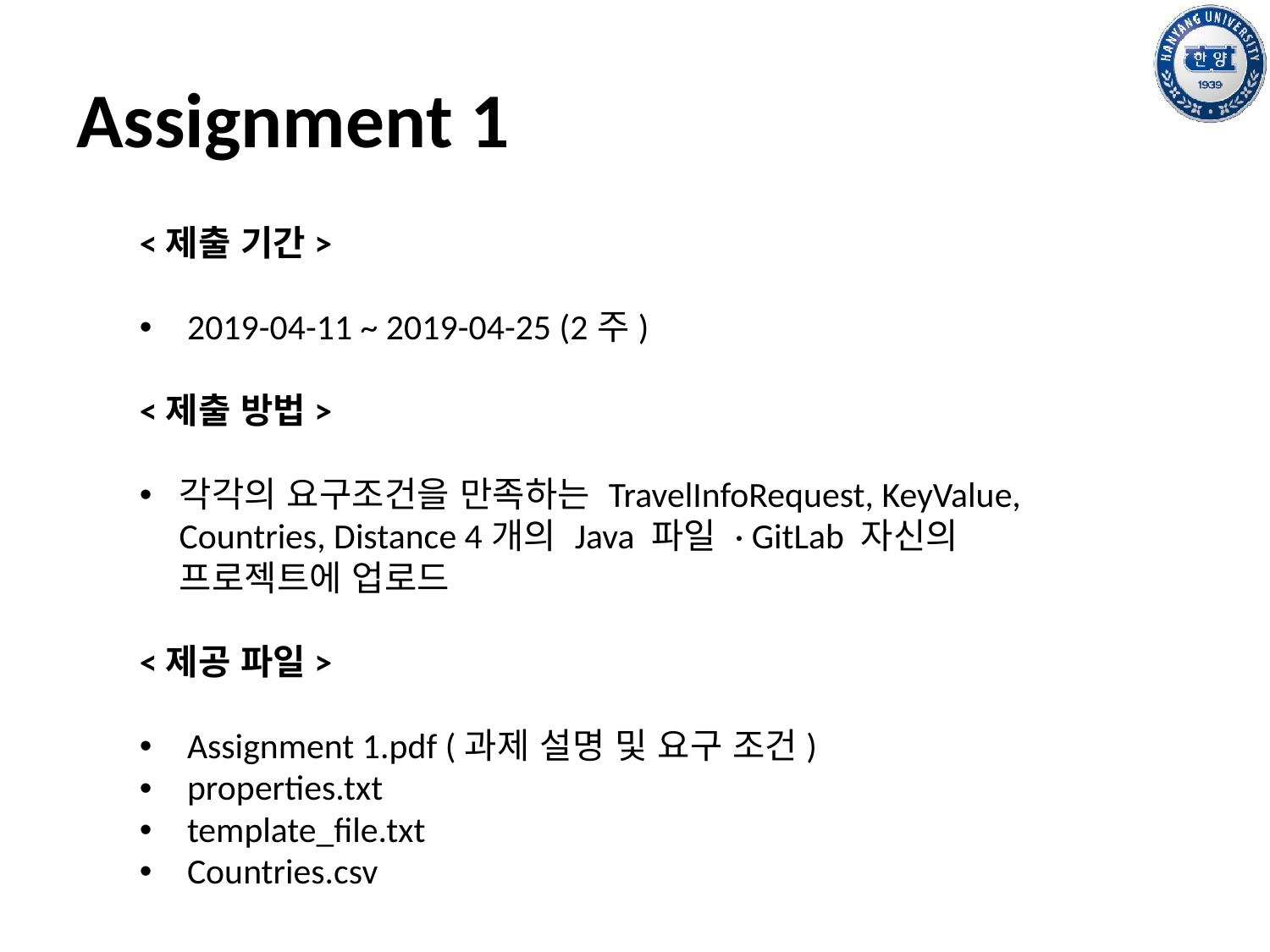

# Assignment 1

<제출 기간>

2019-04-11 ~ 2019-04-25 (2주)

<제출 방법>

각각의 요구조건을 만족하는 TravelInfoRequest, KeyValue, Countries, Distance 4개의 Java 파일 · GitLab 자신의 프로젝트에 업로드

<제공 파일>

Assignment 1.pdf (과제 설명 및 요구 조건)
properties.txt
template_file.txt
Countries.csv